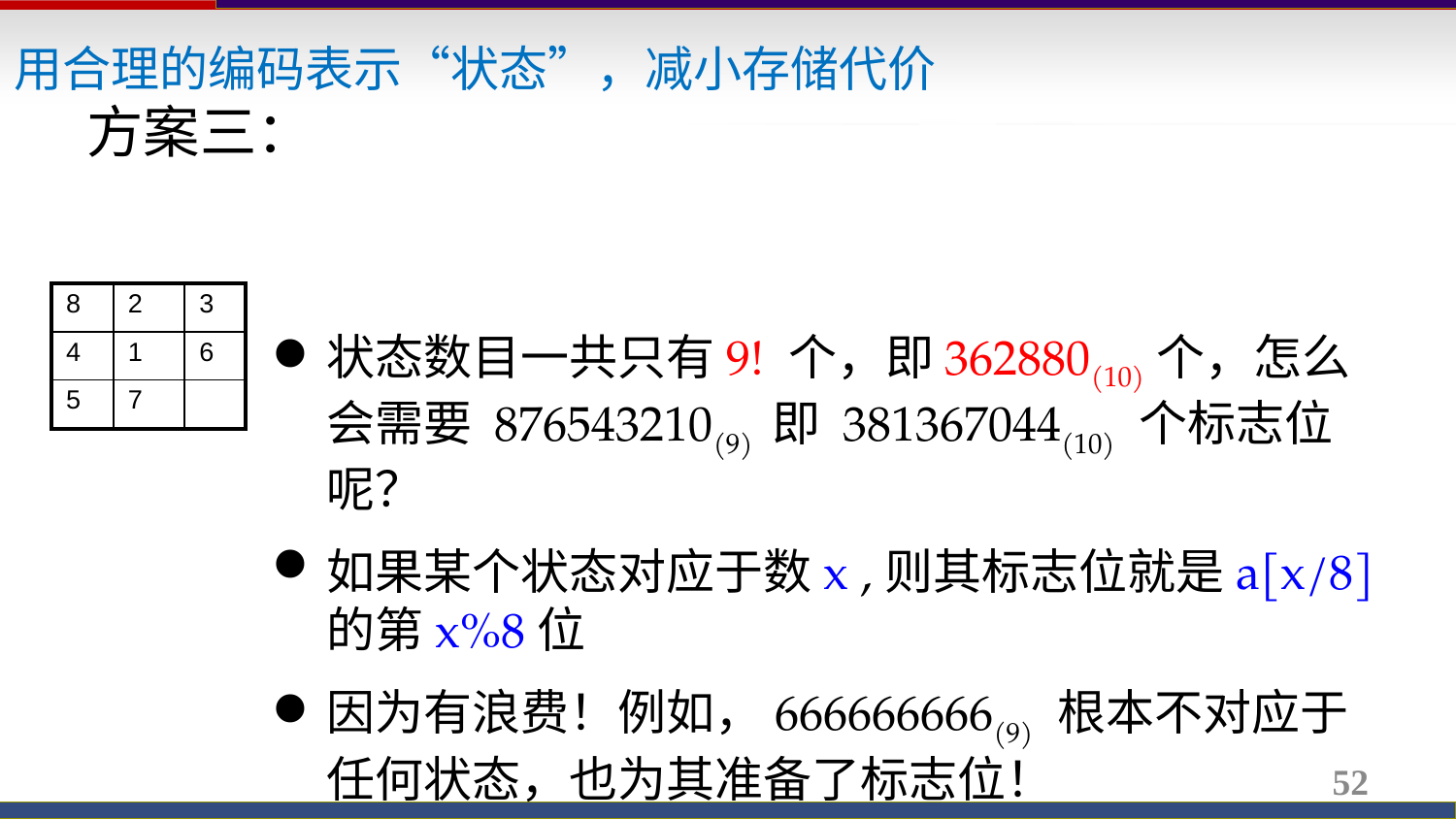

用合理的编码表示“状态”，减小存储代价
方案三：

状态数目一共只有9! 个，即362880(10)个，怎么会需要 876543210(9) 即 381367044(10) 个标志位呢？
如果某个状态对应于数x ,则其标志位就是a[x/8]的第x%8位
因为有浪费！例如，666666666(9) 根本不对应于任何状态，也为其准备了标志位！

| 8 | 2 | 3 |
| --- | --- | --- |
| 4 | 1 | 6 |
| 5 | 7 |  |